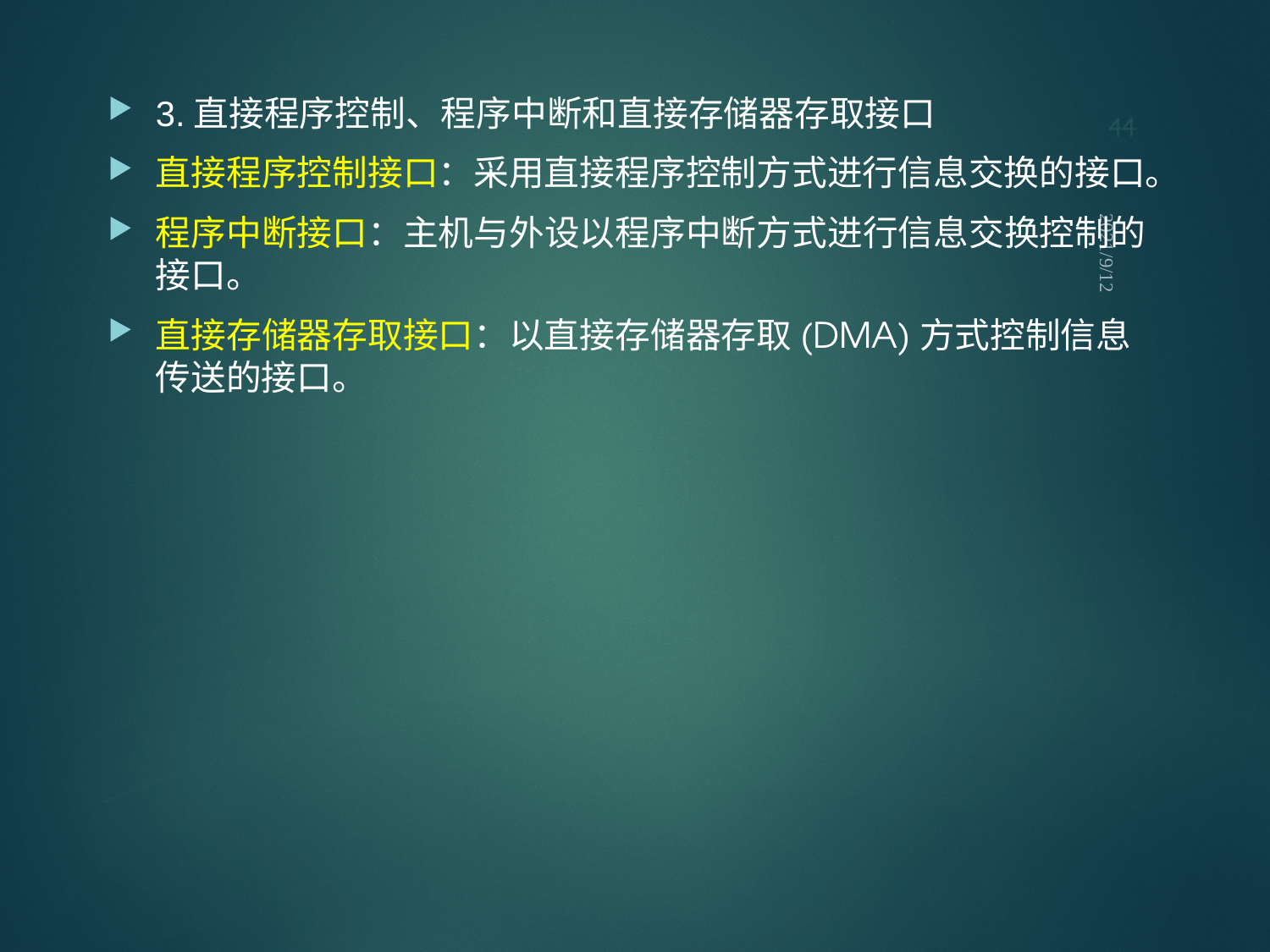

44
3.直接程序控制、程序中断和直接存储器存取接口
直接程序控制接口：采用直接程序控制方式进行信息交换的接口。
程序中断接口：主机与外设以程序中断方式进行信息交换控制的接口。
直接存储器存取接口：以直接存储器存取(DMA)方式控制信息传送的接口。
2021/9/12